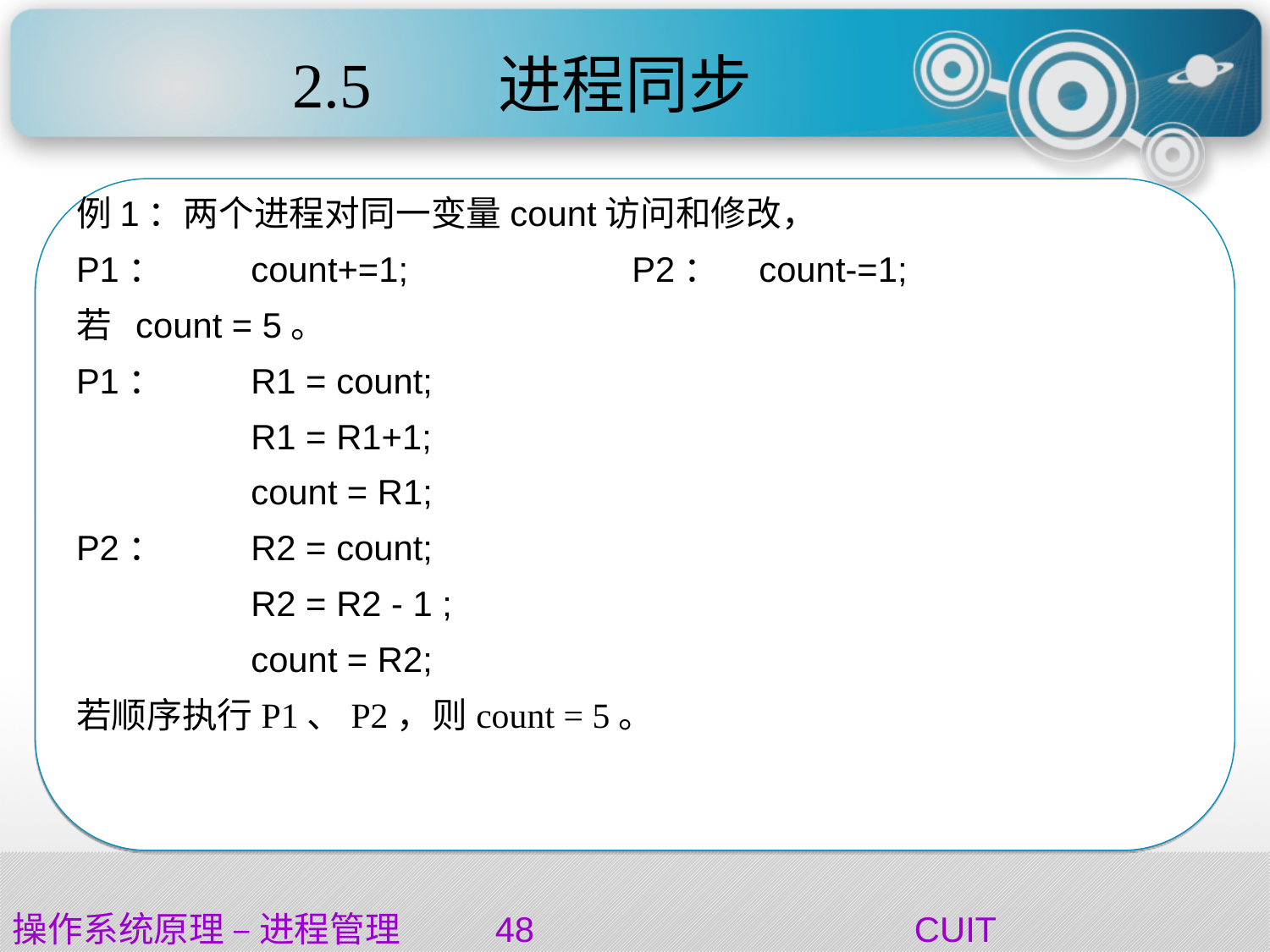

# 2.5	     进程同步
例1：两个进程对同一变量count访问和修改，
P1：	count+=1;	 	P2：	count-=1;
若  count = 5。
P1：	R1 = count;
		R1 = R1+1;
		count = R1;
P2：	R2 = count;
		R2 = R2 - 1 ;
		count = R2;
若顺序执行P1、P2，则count = 5。